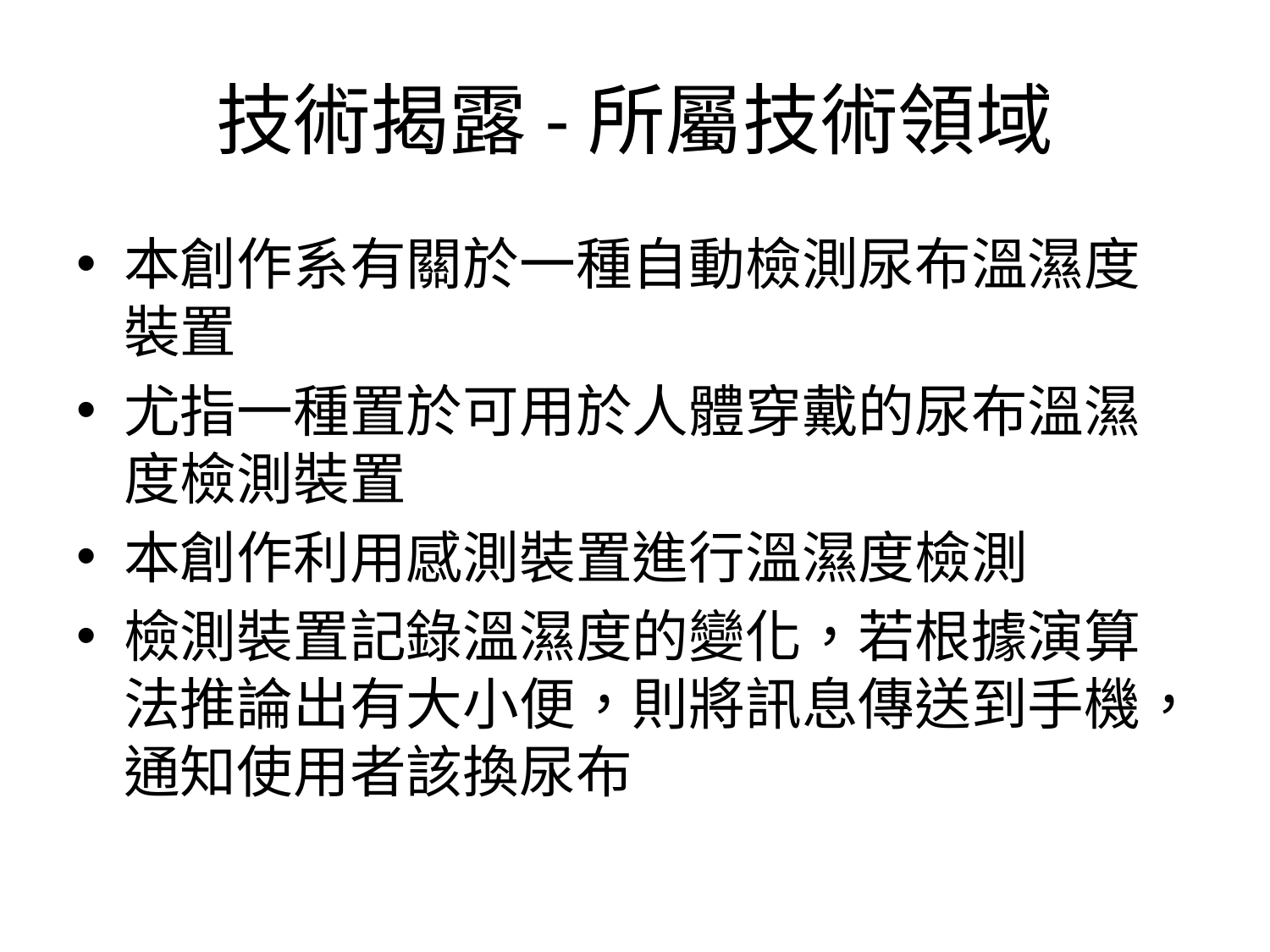

# 技術揭露-所屬技術領域
本創作系有關於一種自動檢測尿布溫濕度裝置
尤指一種置於可用於人體穿戴的尿布溫濕度檢測裝置
本創作利用感測裝置進行溫濕度檢測
檢測裝置記錄溫濕度的變化，若根據演算法推論出有大小便，則將訊息傳送到手機，通知使用者該換尿布